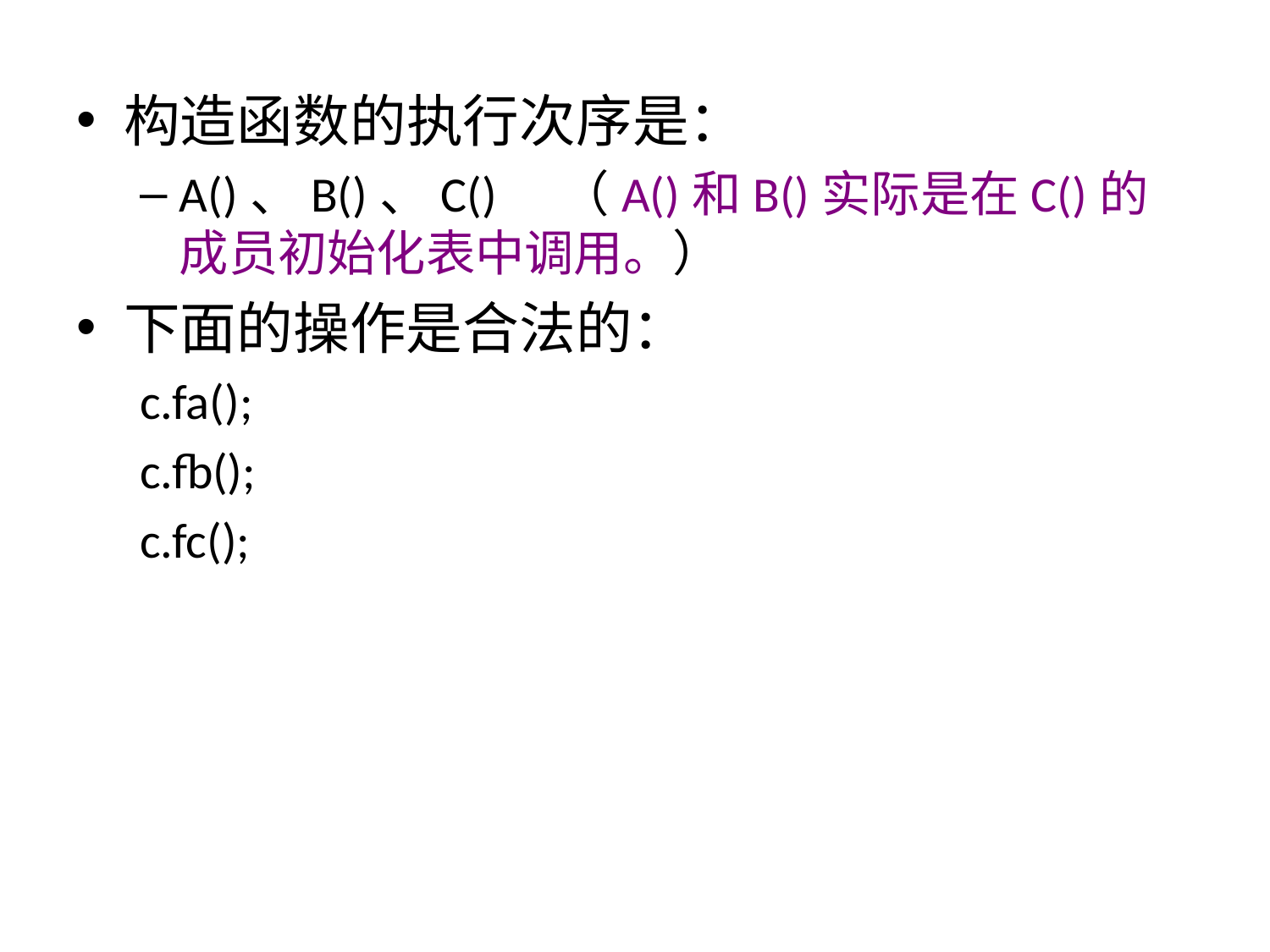

构造函数的执行次序是：
A()、B()、C()	（A()和B()实际是在C()的成员初始化表中调用。）
下面的操作是合法的：
c.fa();
c.fb();
c.fc();